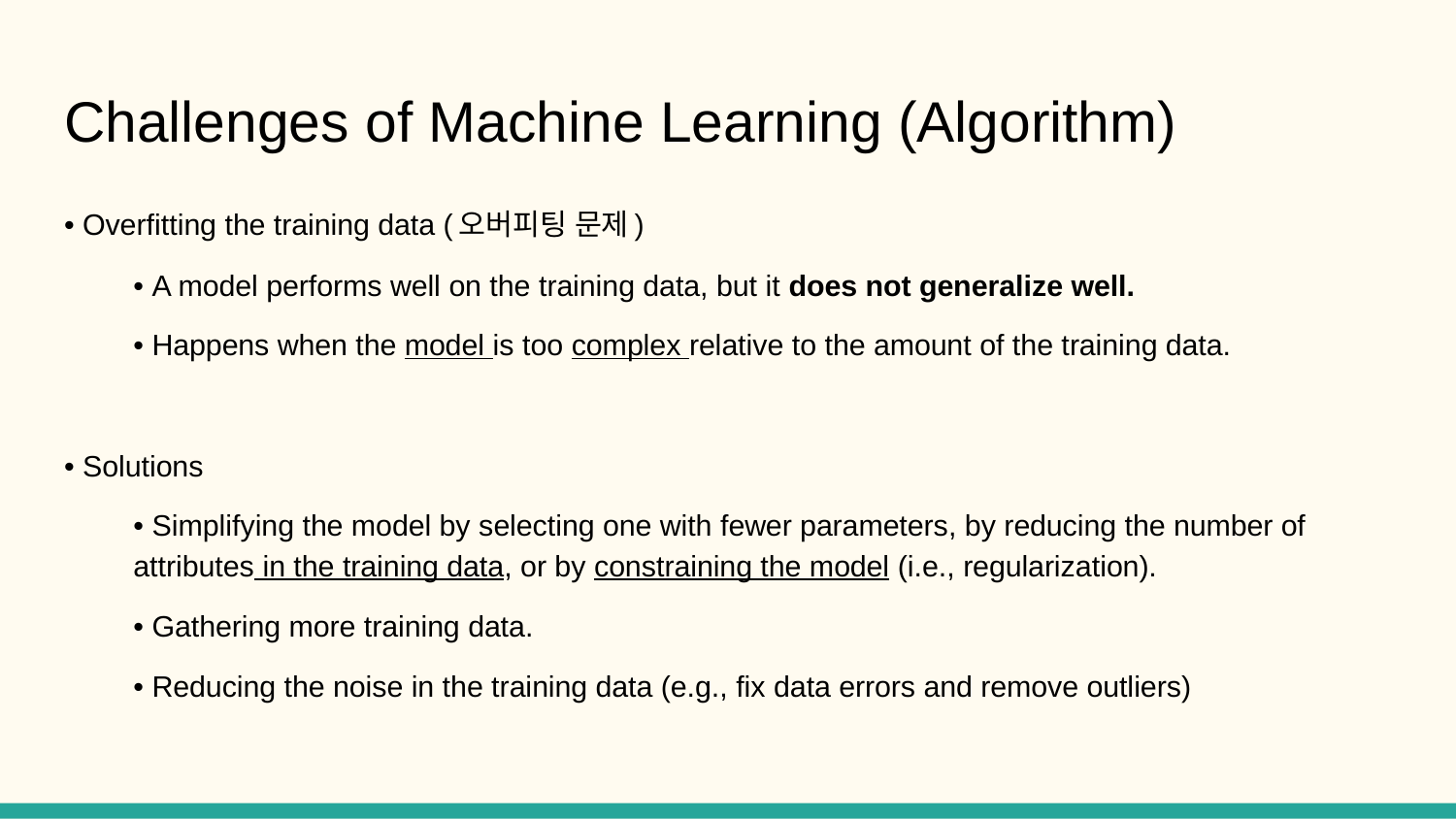

# Challenges of Machine Learning (Algorithm)
• Overfitting the training data (오버피팅 문제)
• A model performs well on the training data, but it does not generalize well.
• Happens when the model is too complex relative to the amount of the training data.

• Solutions
• Simplifying the model by selecting one with fewer parameters, by reducing the number of attributes in the training data, or by constraining the model (i.e., regularization).
• Gathering more training data.
• Reducing the noise in the training data (e.g., fix data errors and remove outliers)